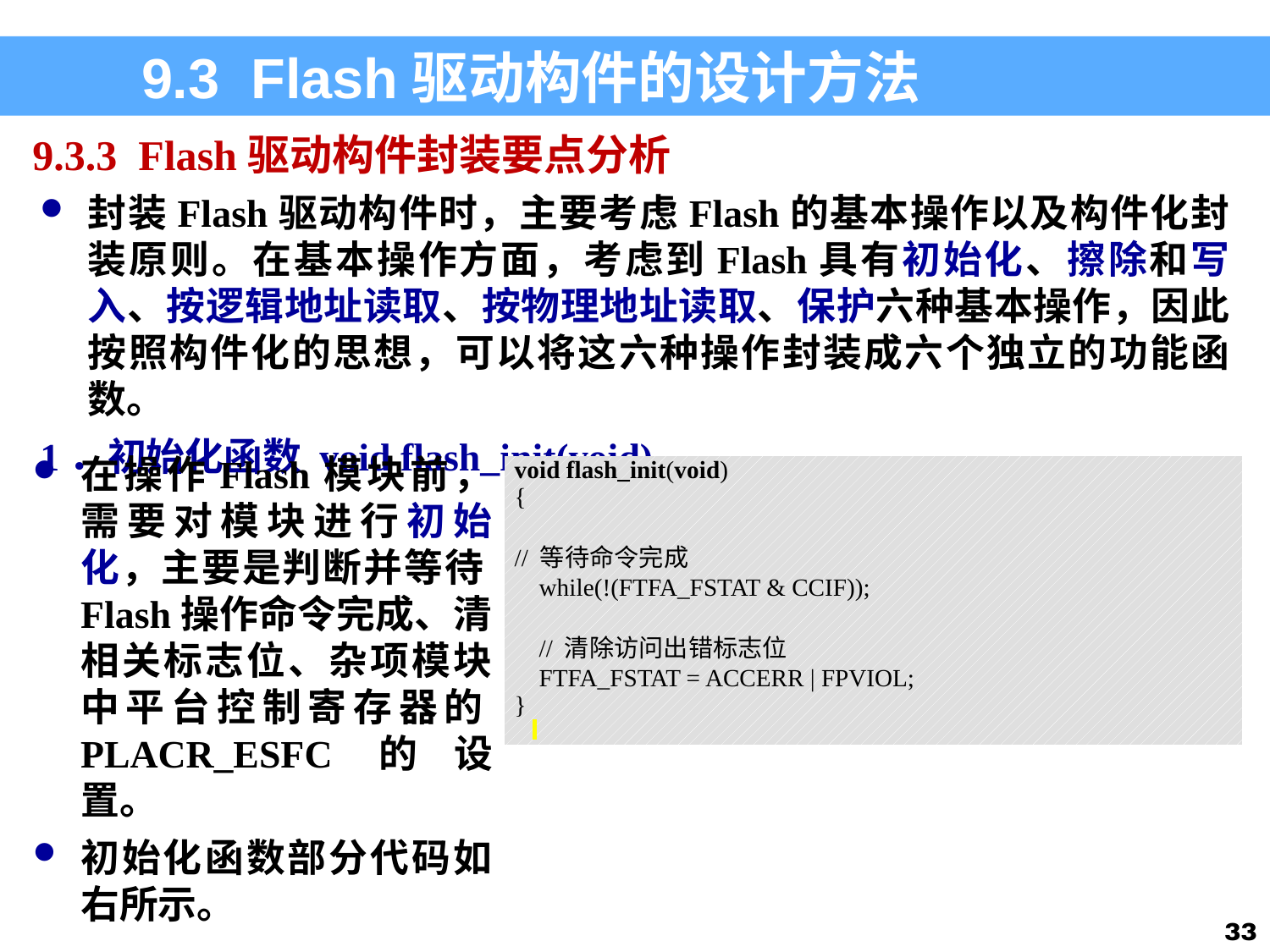

9.3  Flash驱动构件的设计方法
9.3.3  Flash驱动构件封装要点分析
封装Flash驱动构件时，主要考虑Flash的基本操作以及构件化封装原则。在基本操作方面，考虑到Flash具有初始化、擦除和写入、按逻辑地址读取、按物理地址读取、保护六种基本操作，因此按照构件化的思想，可以将这六种操作封装成六个独立的功能函数。
1．初始化函数 void flash_init(void)
在操作Flash模块前，需要对模块进行初始化，主要是判断并等待Flash操作命令完成、清相关标志位、杂项模块中平台控制寄存器的PLACR_ESFC的设置。
初始化函数部分代码如右所示。
| void flash\_init(void) { // 等待命令完成 while(!(FTFA\_FSTAT & CCIF)); // 清除访问出错标志位 FTFA\_FSTAT = ACCERR | FPVIOL; } |
| --- |
33